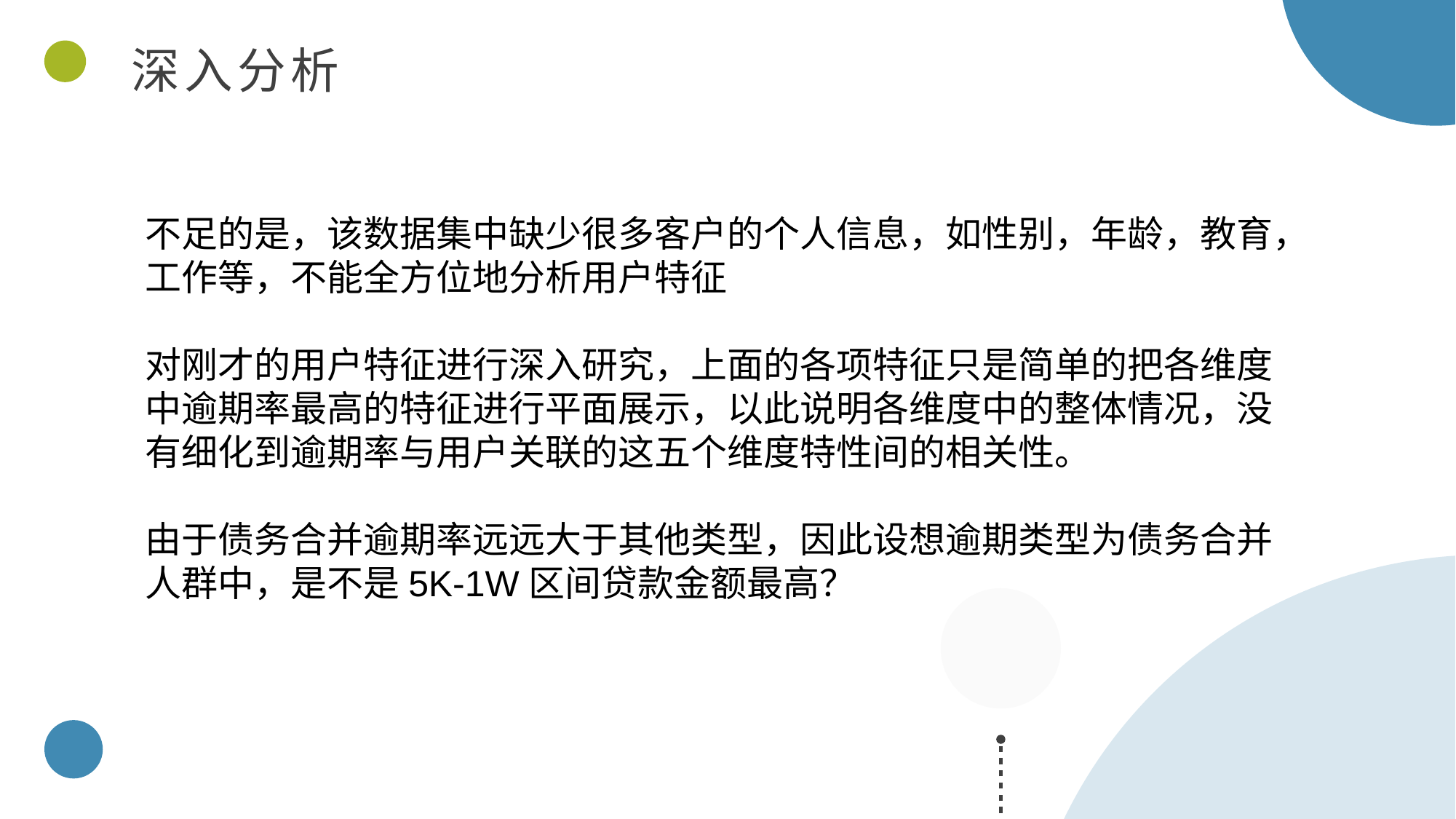

深入分析

不足的是，该数据集中缺少很多客户的个人信息，如性别，年龄，教育，工作等，不能全方位地分析用户特征

对刚才的用户特征进行深入研究，上面的各项特征只是简单的把各维度中逾期率最高的特征进行平面展示，以此说明各维度中的整体情况，没有细化到逾期率与用户关联的这五个维度特性间的相关性。

由于债务合并逾期率远远大于其他类型，因此设想逾期类型为债务合并人群中，是不是5K-1W区间贷款金额最高？